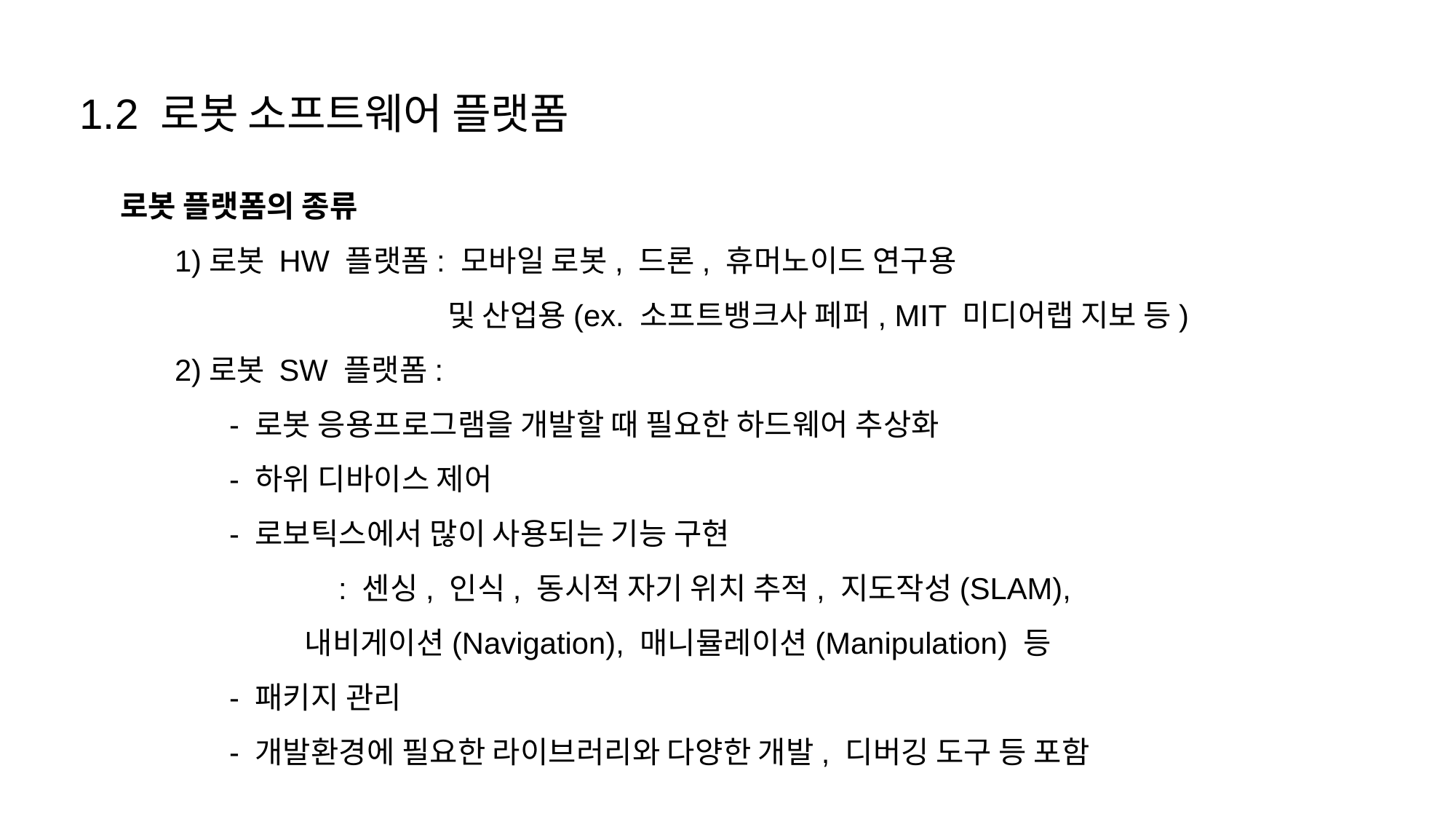

# 1.2 로봇 소프트웨어 플랫폼
로봇 플랫폼의 종류
1)로봇 HW 플랫폼: 모바일 로봇, 드론, 휴머노이드 연구용
및 산업용(ex. 소프트뱅크사 페퍼, MIT 미디어랩 지보 등)
2)로봇 SW 플랫폼:
- 로봇 응용프로그램을 개발할 때 필요한 하드웨어 추상화
- 하위 디바이스 제어
- 로보틱스에서 많이 사용되는 기능 구현
  	: 센싱, 인식, 동시적 자기 위치 추적, 지도작성(SLAM),
  내비게이션(Navigation), 매니뮬레이션(Manipulation) 등
- 패키지 관리
- 개발환경에 필요한 라이브러리와 다양한 개발, 디버깅 도구 등 포함